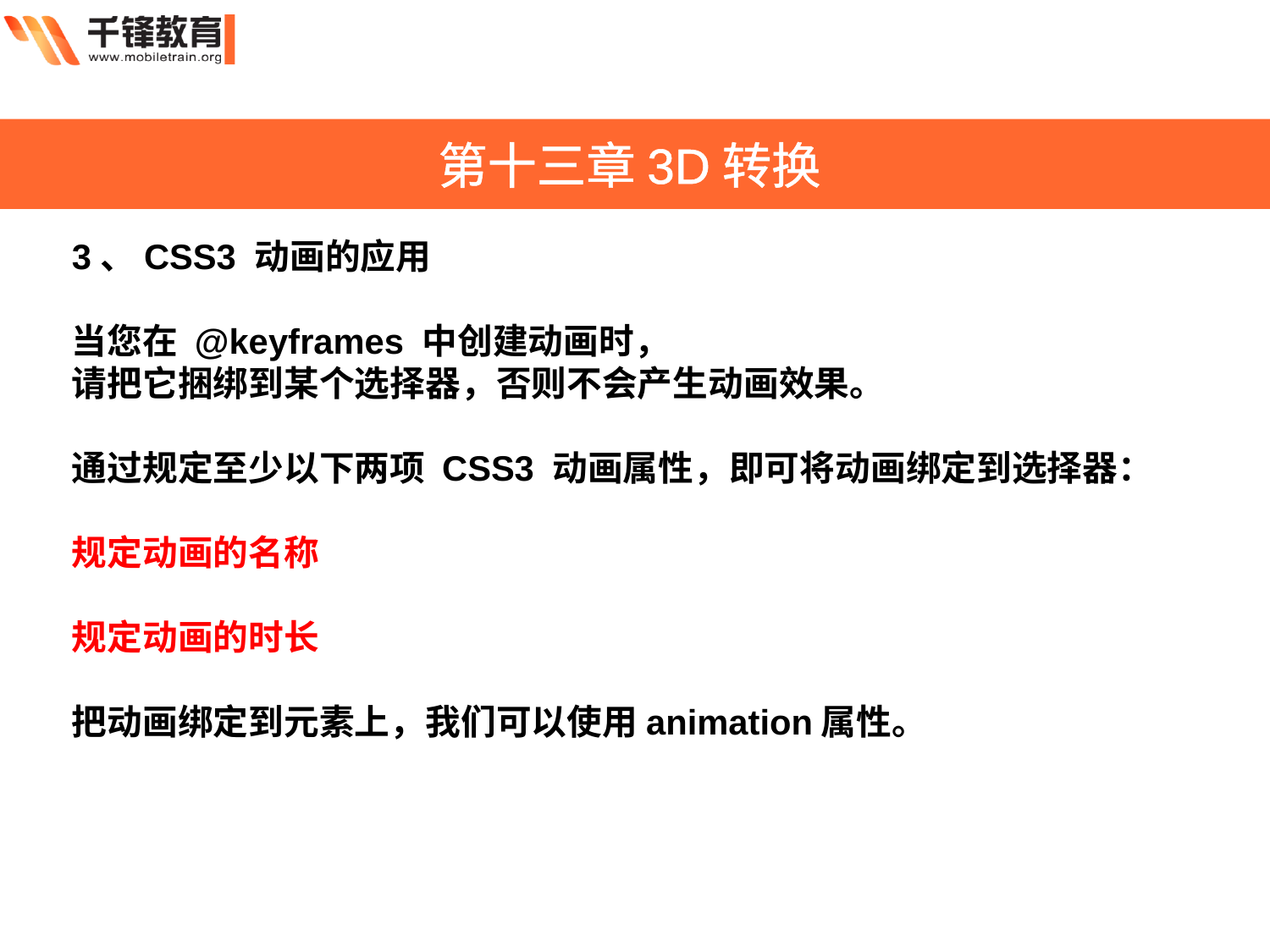

第十三章3D转换
3、CSS3 动画的应用

当您在 @keyframes 中创建动画时，
请把它捆绑到某个选择器，否则不会产生动画效果。

通过规定至少以下两项 CSS3 动画属性，即可将动画绑定到选择器：

规定动画的名称

规定动画的时长

把动画绑定到元素上，我们可以使用animation属性。